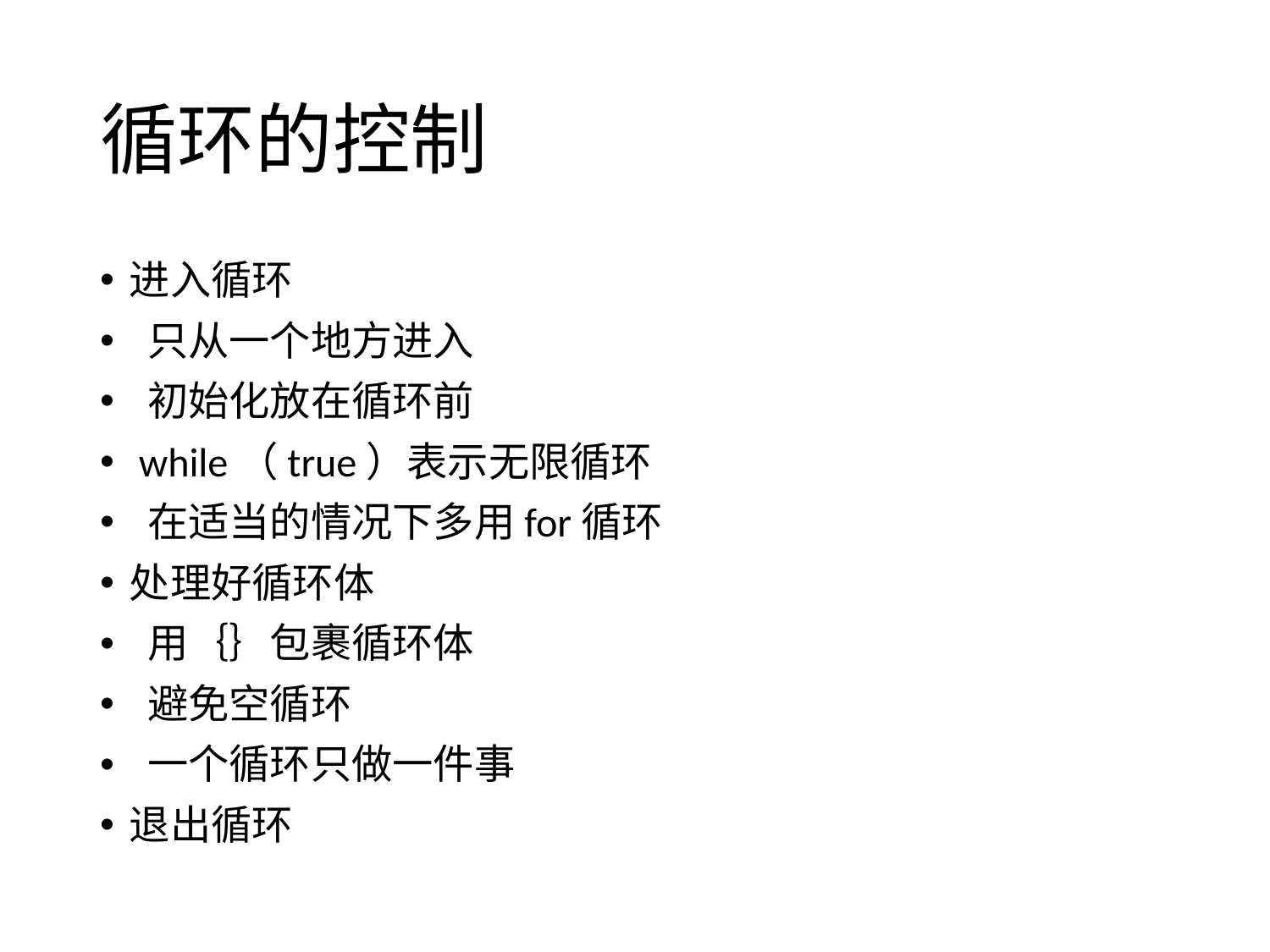

# 循环的控制
进入循环
 只从一个地方进入
 初始化放在循环前
 while（true）表示无限循环
 在适当的情况下多用for循环
处理好循环体
 用｛｝包裹循环体
 避免空循环
 一个循环只做一件事
退出循环